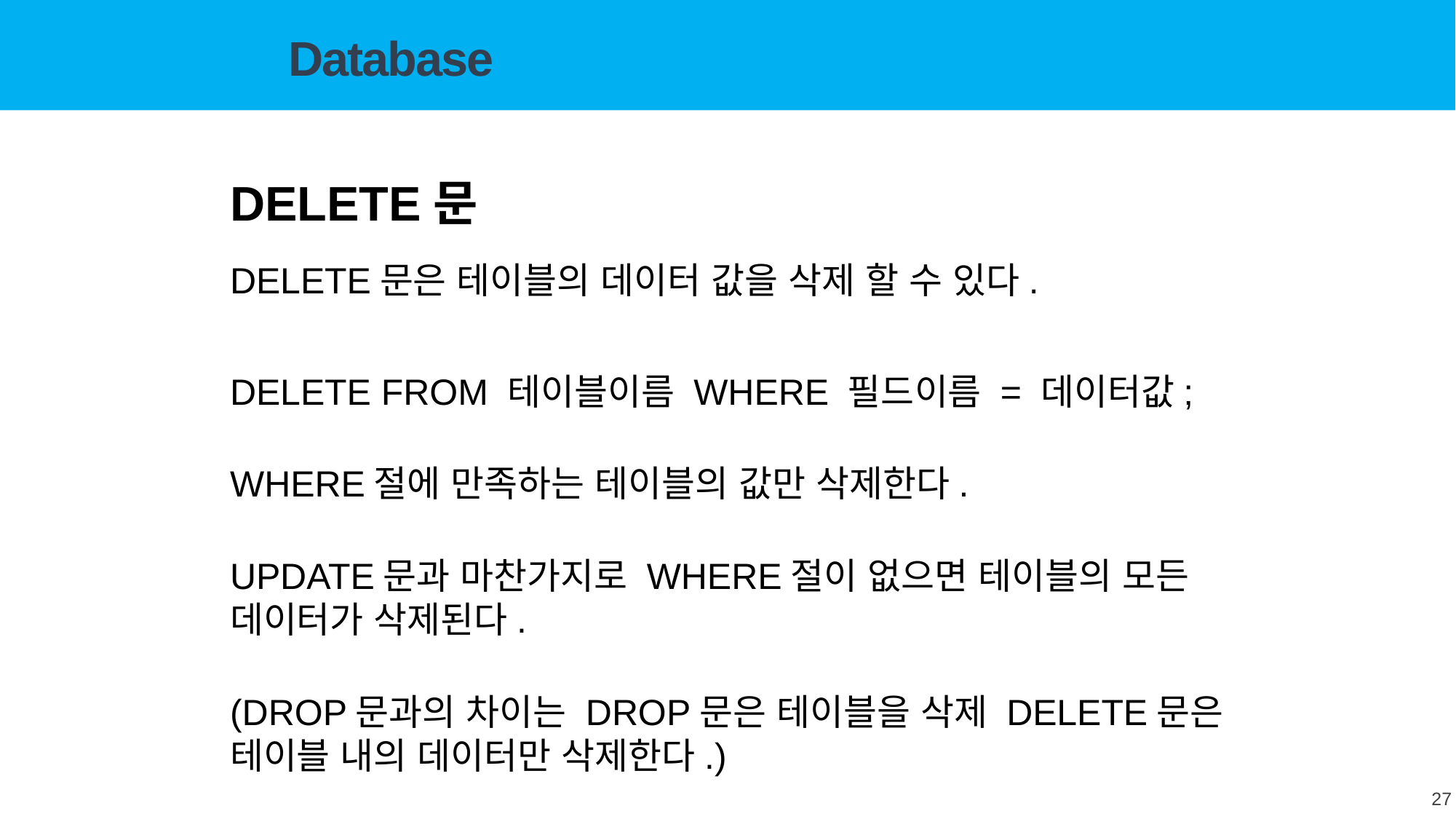

Database
DELETE문
DELETE문은 테이블의 데이터 값을 삭제 할 수 있다.

DELETE FROM 테이블이름 WHERE 필드이름 = 데이터값;
WHERE절에 만족하는 테이블의 값만 삭제한다.
UPDATE문과 마찬가지로 WHERE절이 없으면 테이블의 모든 데이터가 삭제된다.
(DROP문과의 차이는 DROP문은 테이블을 삭제 DELETE문은 테이블 내의 데이터만 삭제한다.)